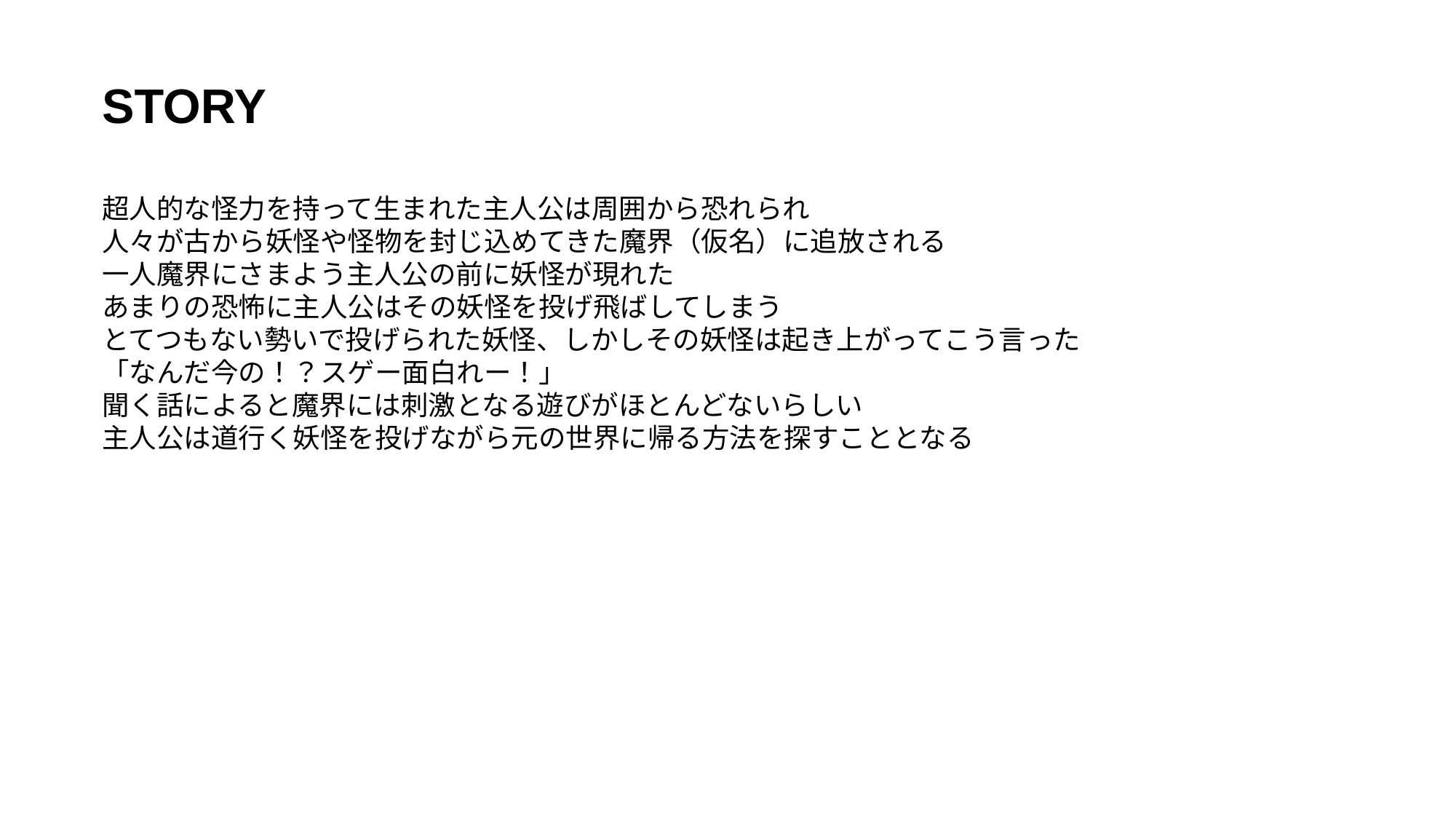

STORY
超人的な怪力を持って生まれた主人公は周囲から恐れられ
人々が古から妖怪や怪物を封じ込めてきた魔界（仮名）に追放される
一人魔界にさまよう主人公の前に妖怪が現れた
あまりの恐怖に主人公はその妖怪を投げ飛ばしてしまう
とてつもない勢いで投げられた妖怪、しかしその妖怪は起き上がってこう言った
「なんだ今の！？スゲー面白れー！」
聞く話によると魔界には刺激となる遊びがほとんどないらしい
主人公は道行く妖怪を投げながら元の世界に帰る方法を探すこととなる